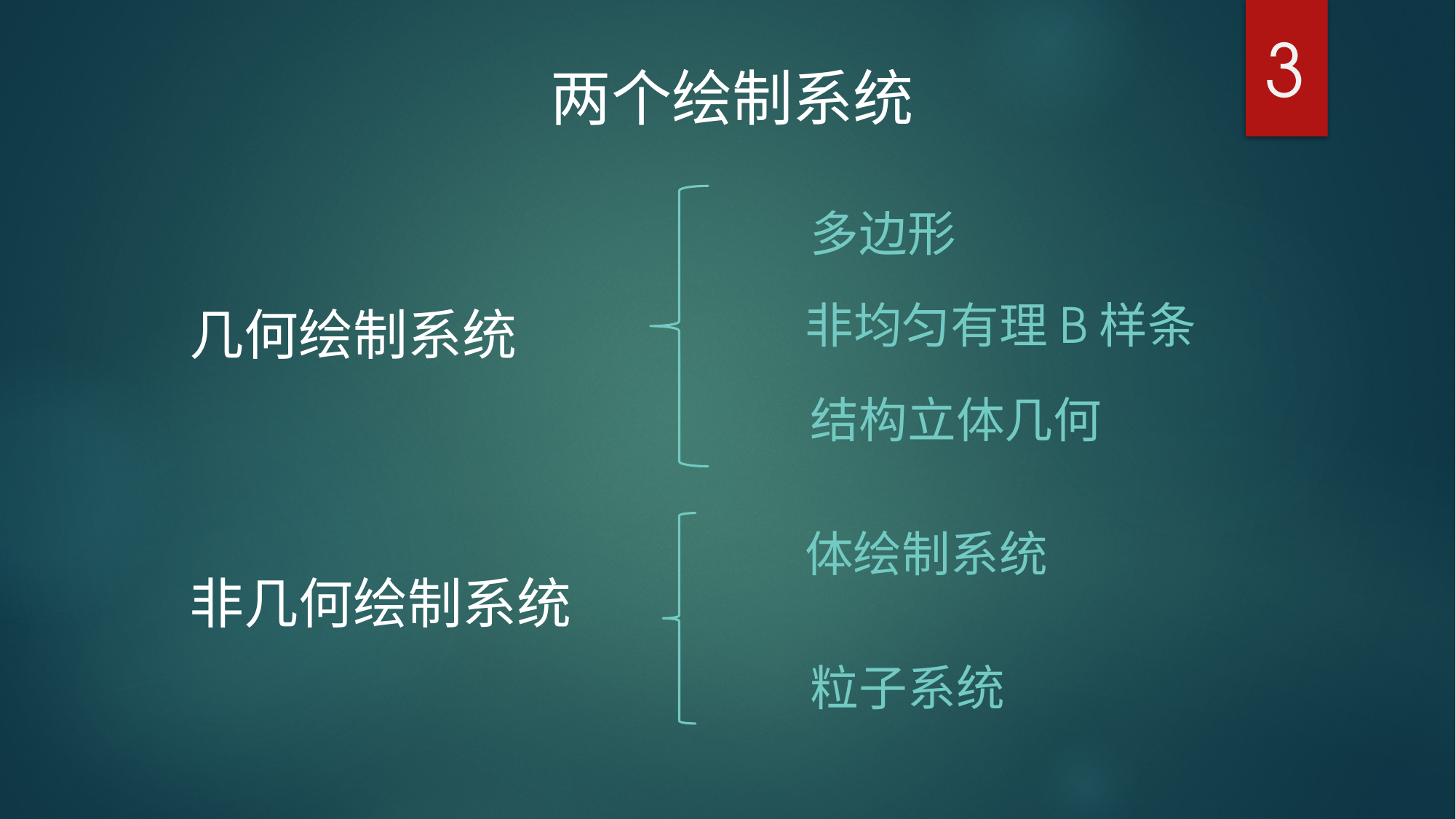

3
两个绘制系统

多边形
非均匀有理B样条
几何绘制系统
结构立体几何

体绘制系统
非几何绘制系统
粒子系统